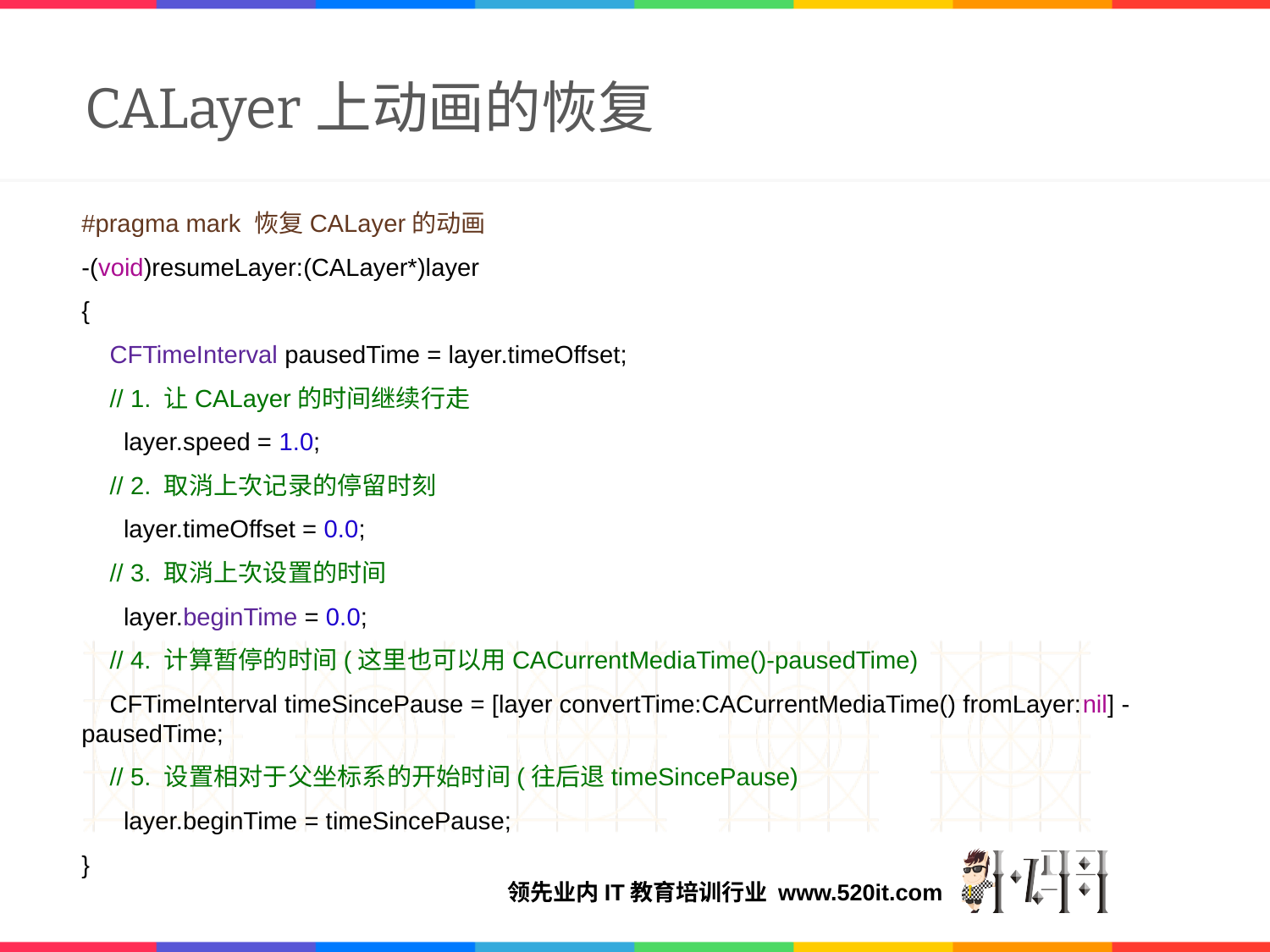

# CALayer上动画的恢复
#pragma mark 恢复CALayer的动画
-(void)resumeLayer:(CALayer*)layer
{
    CFTimeInterval pausedTime = layer.timeOffset;
    // 1. 让CALayer的时间继续行走
      layer.speed = 1.0;
    // 2. 取消上次记录的停留时刻
      layer.timeOffset = 0.0;
    // 3. 取消上次设置的时间
      layer.beginTime = 0.0;
    // 4. 计算暂停的时间(这里也可以用CACurrentMediaTime()-pausedTime)
    CFTimeInterval timeSincePause = [layer convertTime:CACurrentMediaTime() fromLayer:nil] - pausedTime;
    // 5. 设置相对于父坐标系的开始时间(往后退timeSincePause)
      layer.beginTime = timeSincePause;
}